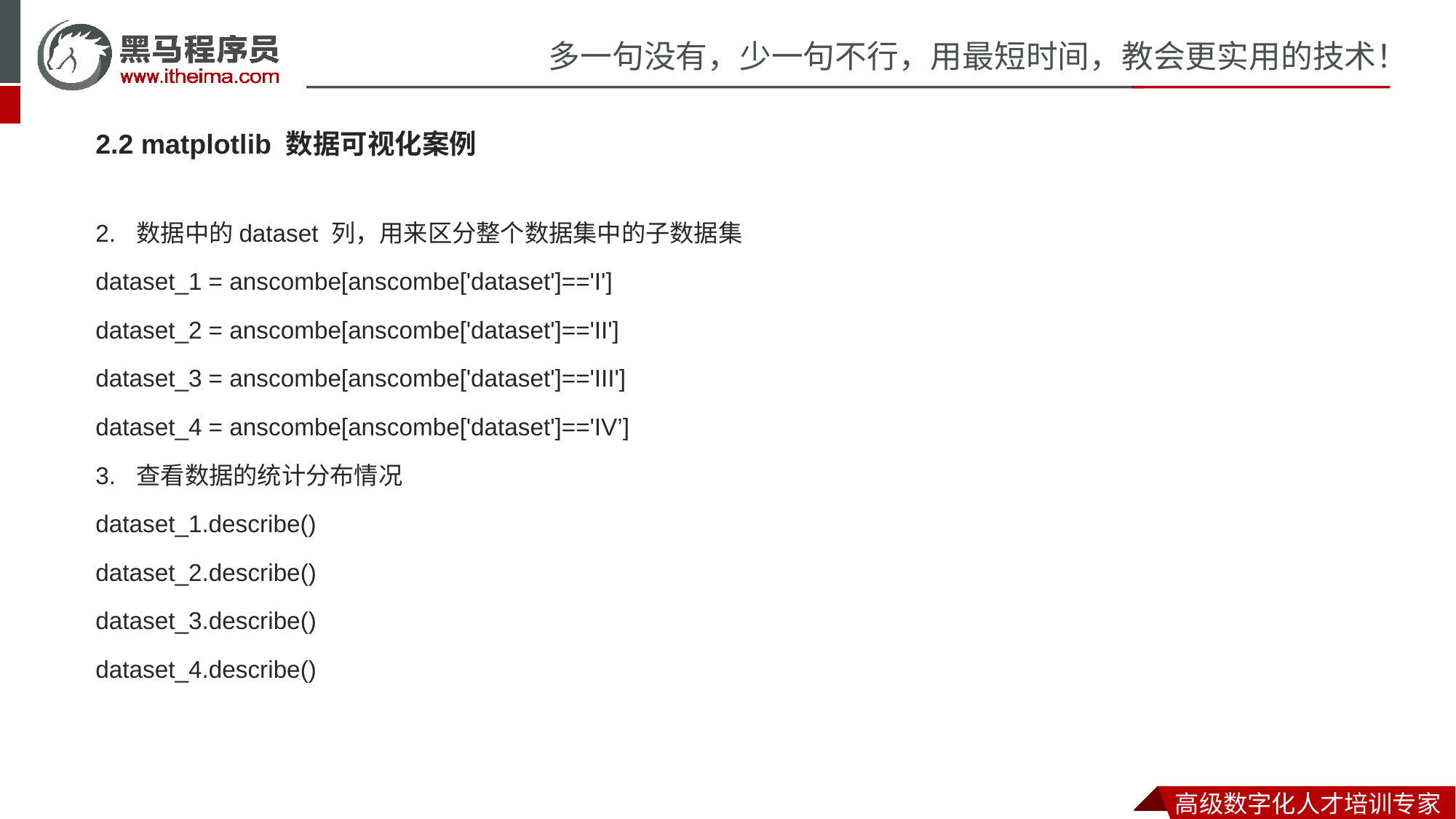

2.2 matplotlib 数据可视化案例
数据中的dataset 列，用来区分整个数据集中的子数据集
dataset_1 = anscombe[anscombe['dataset']=='I']
dataset_2 = anscombe[anscombe['dataset']=='II']
dataset_3 = anscombe[anscombe['dataset']=='III']
dataset_4 = anscombe[anscombe['dataset']=='IV’]
查看数据的统计分布情况
dataset_1.describe()
dataset_2.describe()
dataset_3.describe()
dataset_4.describe()